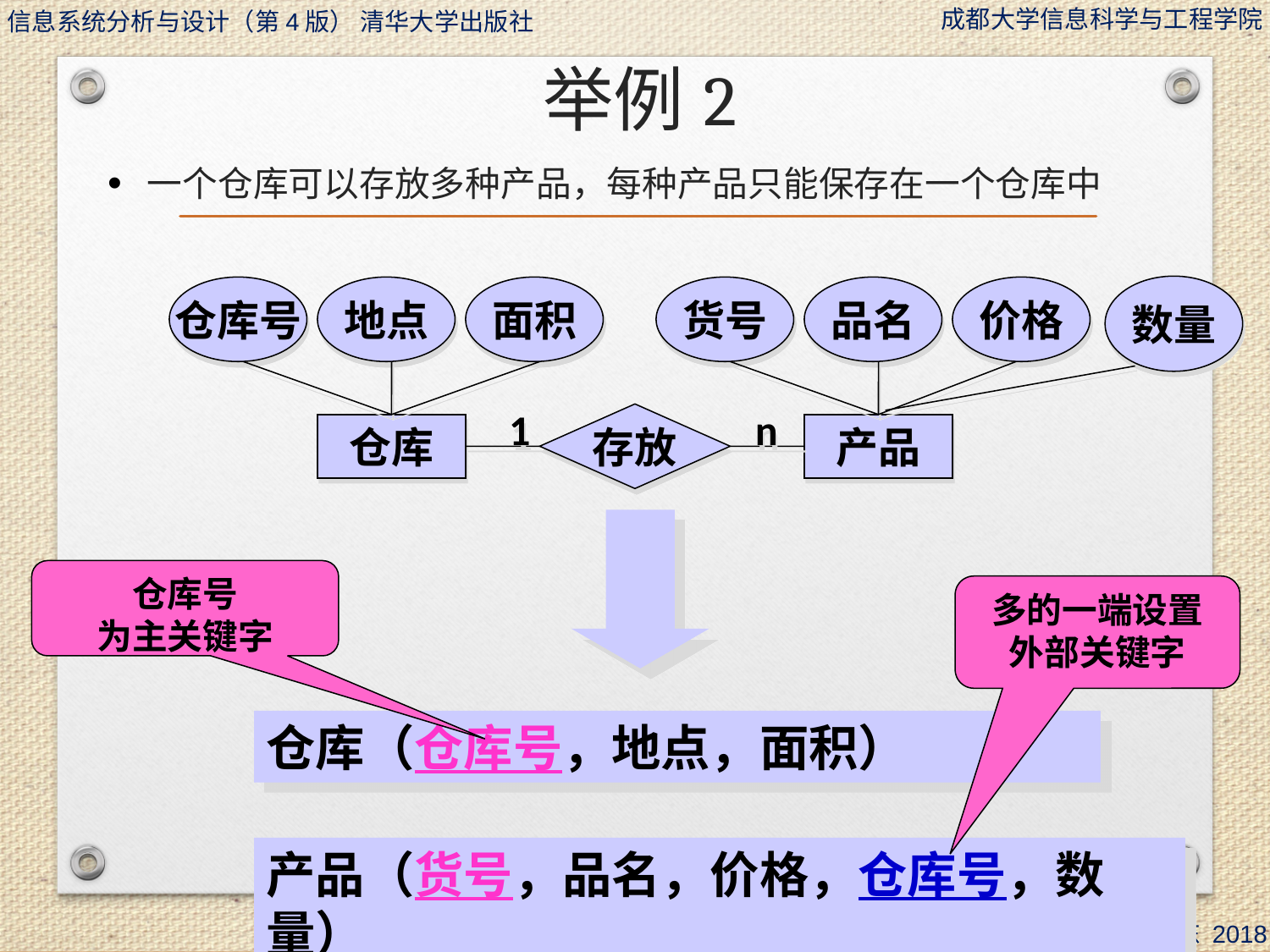

# 举例2
一个仓库可以存放多种产品，每种产品只能保存在一个仓库中
数量
仓库号
地点
面积
货号
品名
价格

1
n
存放
仓库
产品

仓库号
为主关键字
多的一端设置
外部关键字
仓库（仓库号，地点，面积）
产品（货号，品名，价格，仓库号，数量）